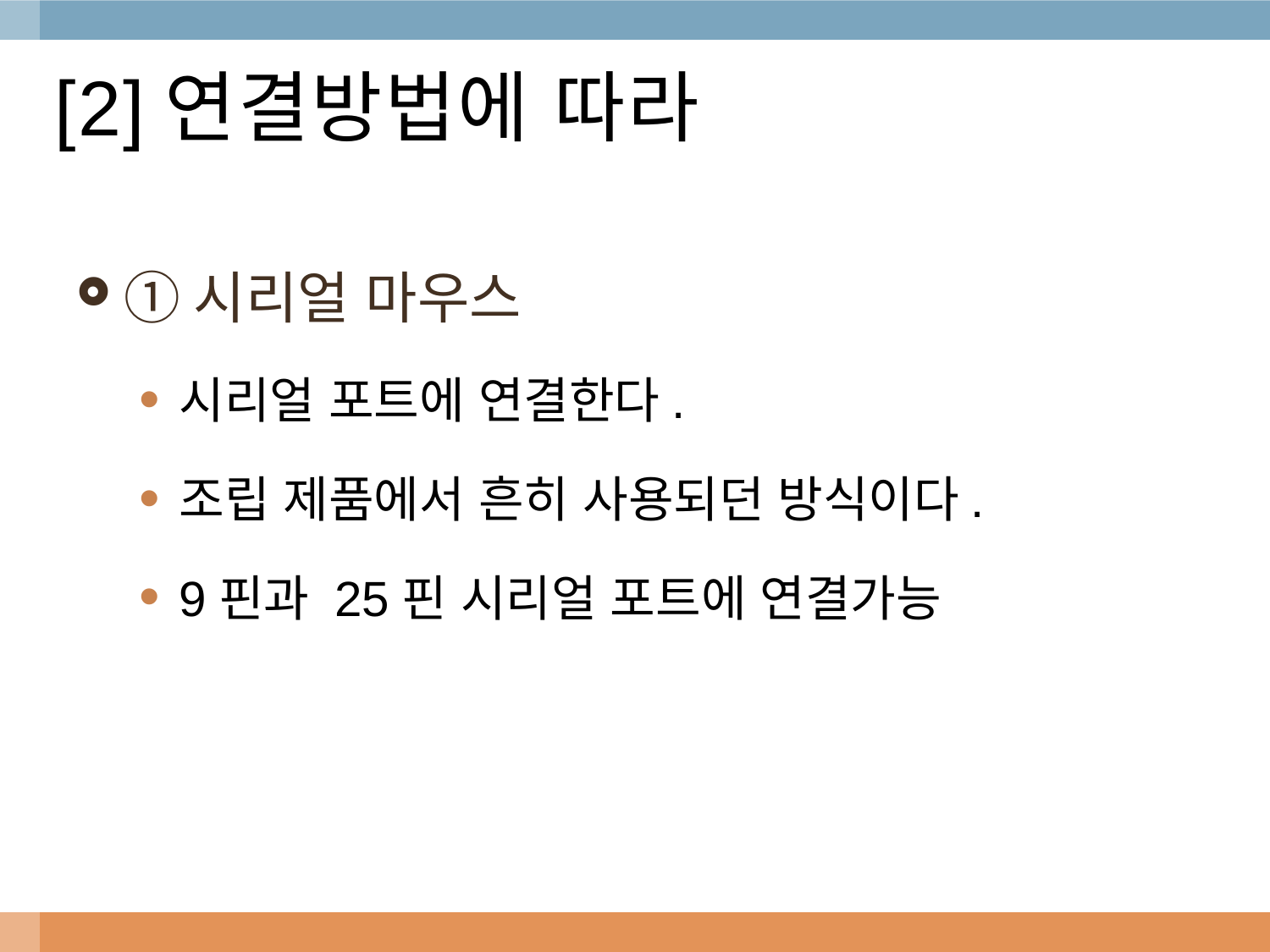

# [2]연결방법에 따라
①시리얼 마우스
시리얼 포트에 연결한다.
조립 제품에서 흔히 사용되던 방식이다.
9핀과 25핀 시리얼 포트에 연결가능